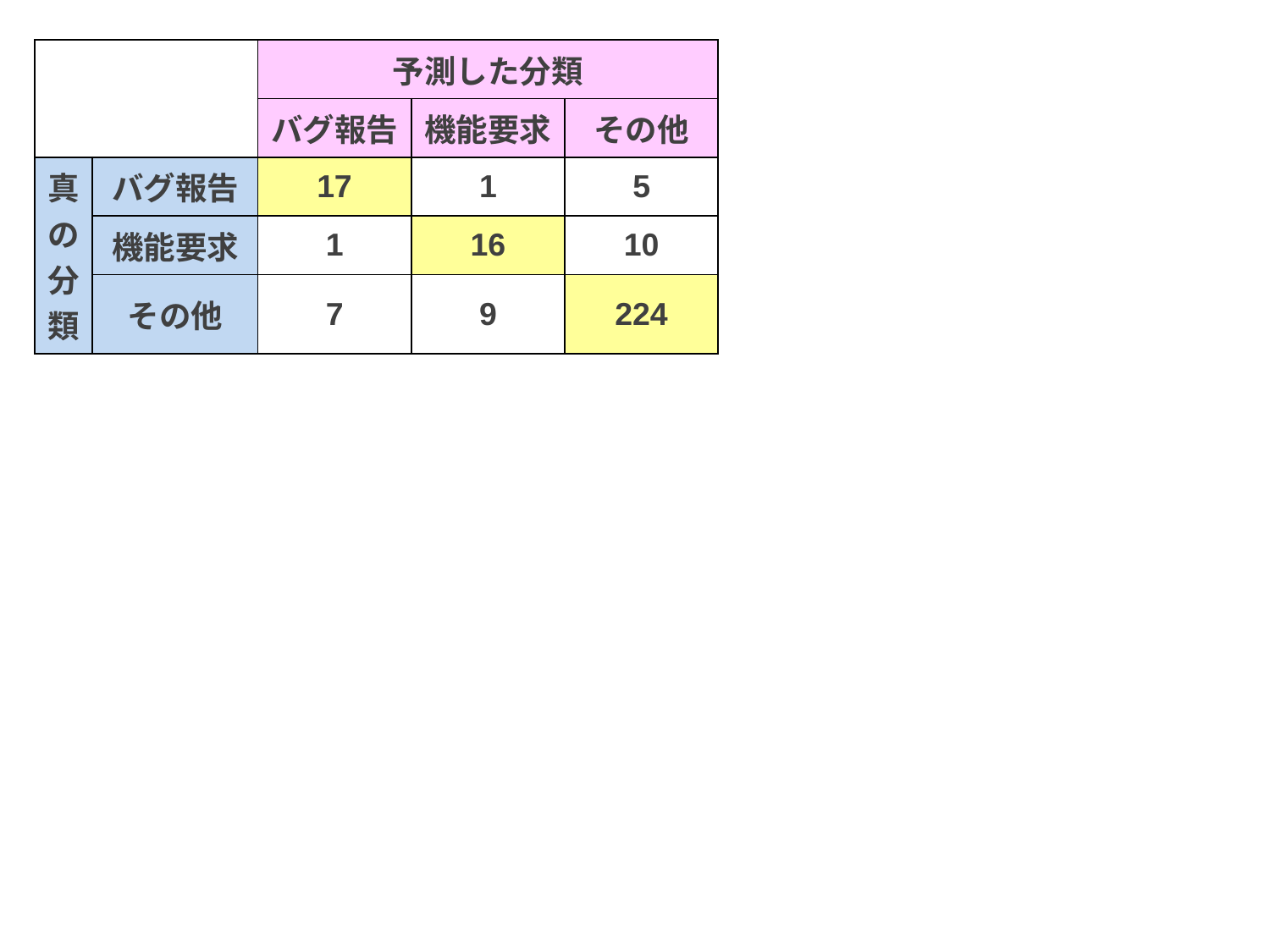

|  |  | 予測した分類 |  |  |
| --- | --- | --- | --- | --- |
|  |  | バグ報告 | 機能要求 | その他 |
| 真の分類 | バグ報告 | 17 | 1 | 5 |
|  | 機能要求 | 1 | 16 | 10 |
|  | その他 | 7 | 9 | 224 |